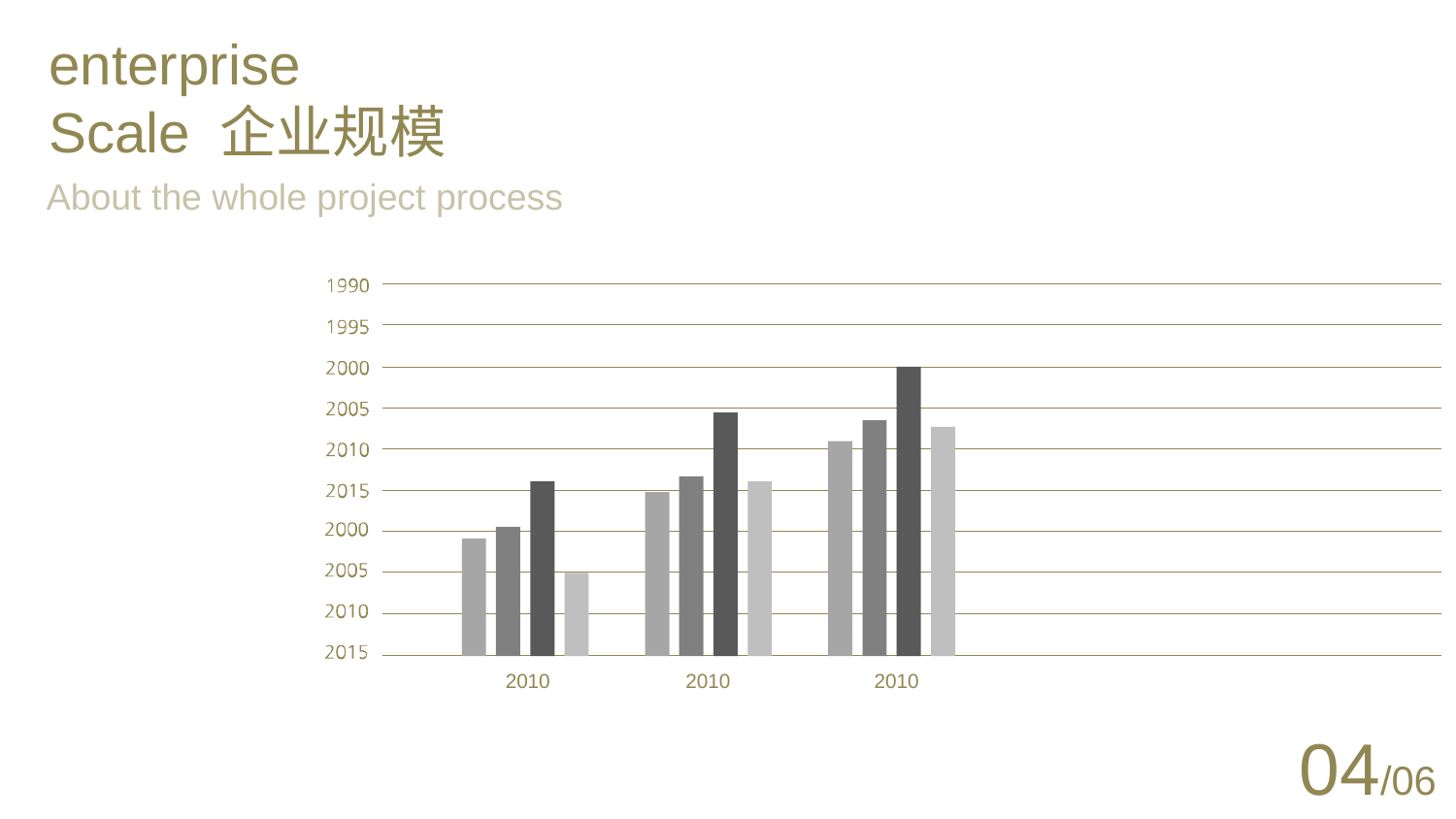

enterprise
Scale 企业规模
About the whole project process

2010

2010

2010
04/06